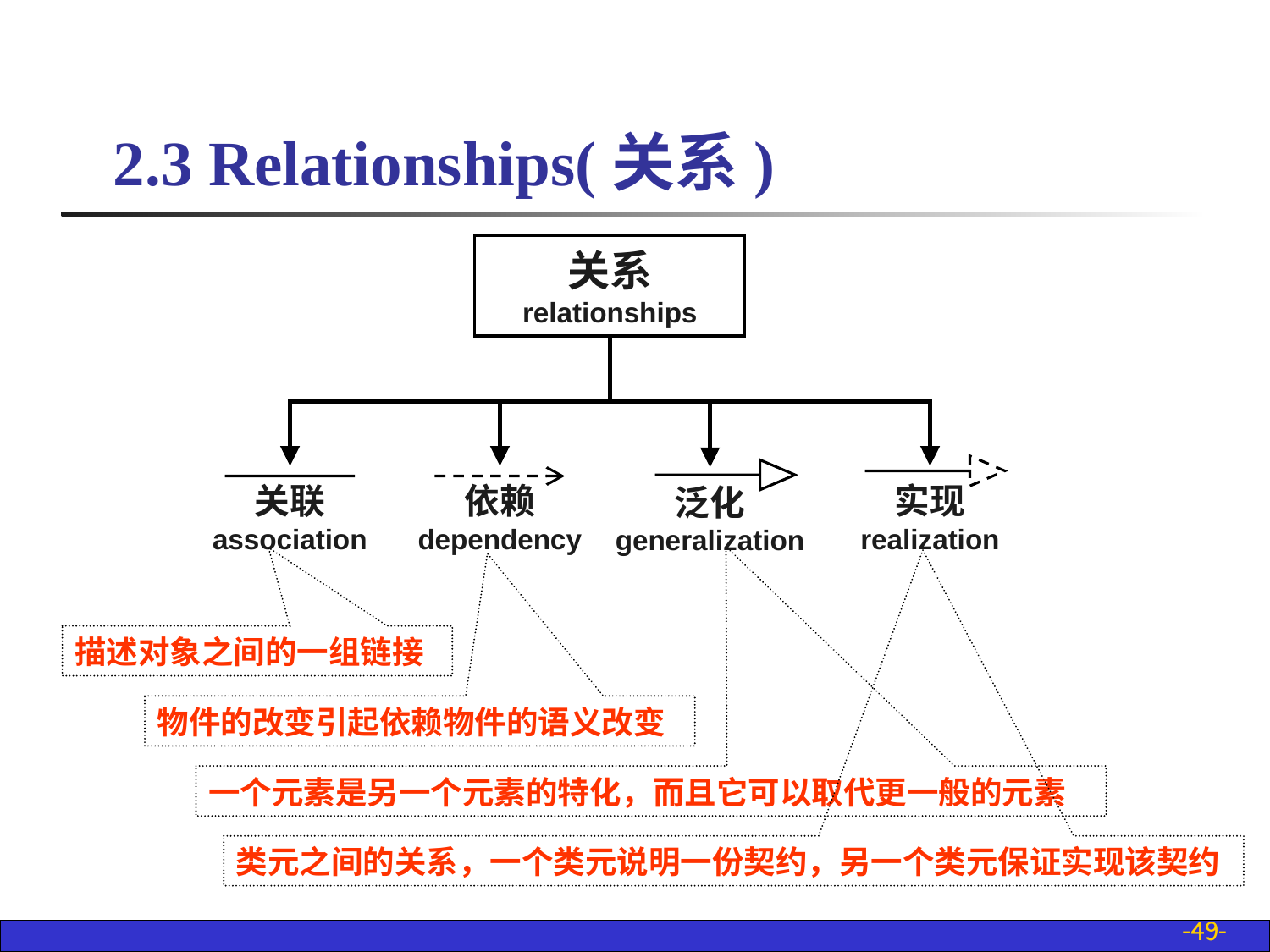

2.3 Relationships(关系)
关系
relationships

关联
association

依赖
dependency

实现
realization

泛化
generalization

描述对象之间的一组链接
物件的改变引起依赖物件的语义改变
一个元素是另一个元素的特化，而且它可以取代更一般的元素
类元之间的关系，一个类元说明一份契约，另一个类元保证实现该契约
-49-